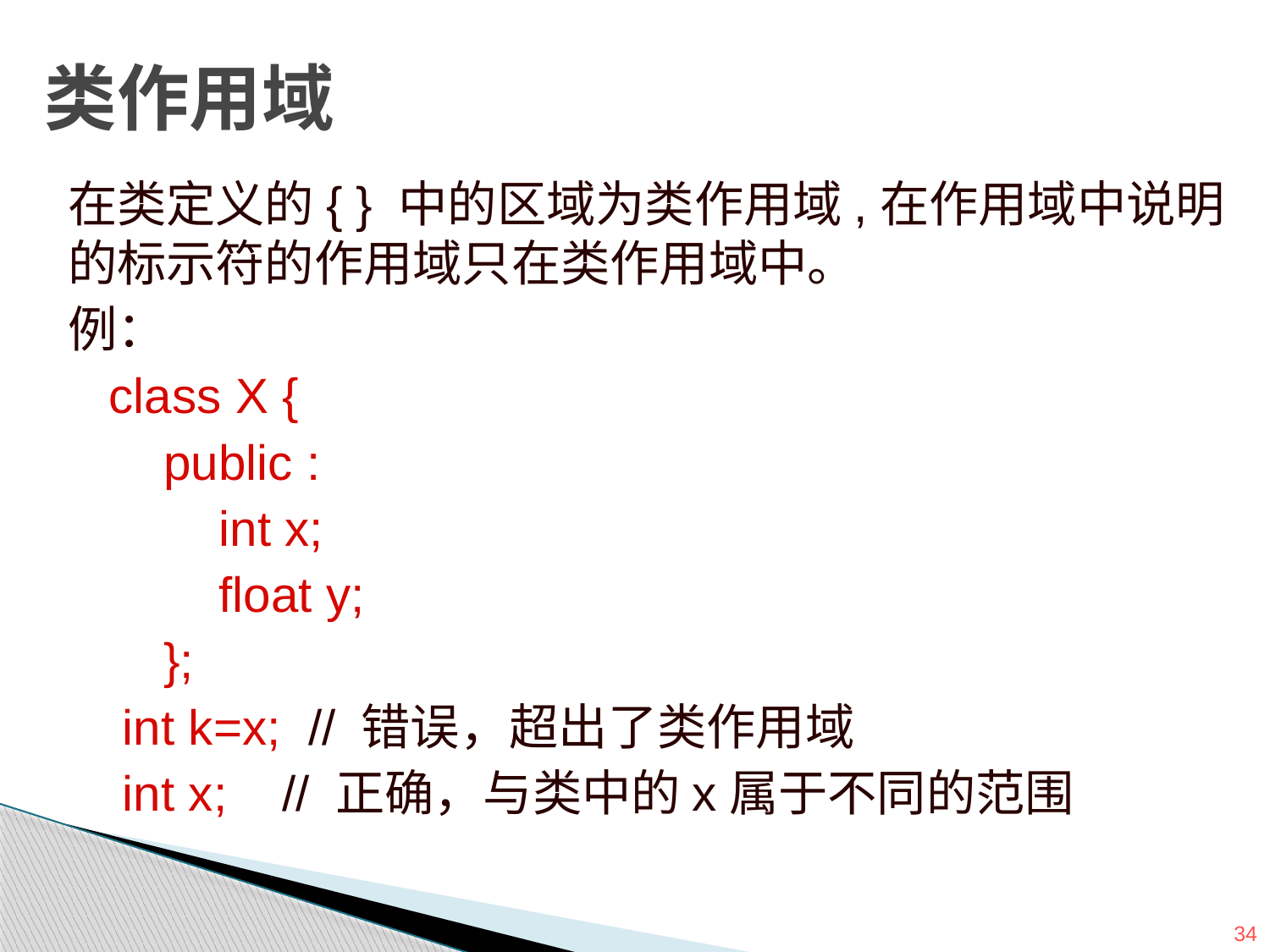

类作用域
在类定义的{ } 中的区域为类作用域,在作用域中说明的标示符的作用域只在类作用域中。
例：
   class X {
       public :
           int x;
           float y;
       };
    int k=x;  // 错误，超出了类作用域
    int x;    // 正确，与类中的x属于不同的范围

34